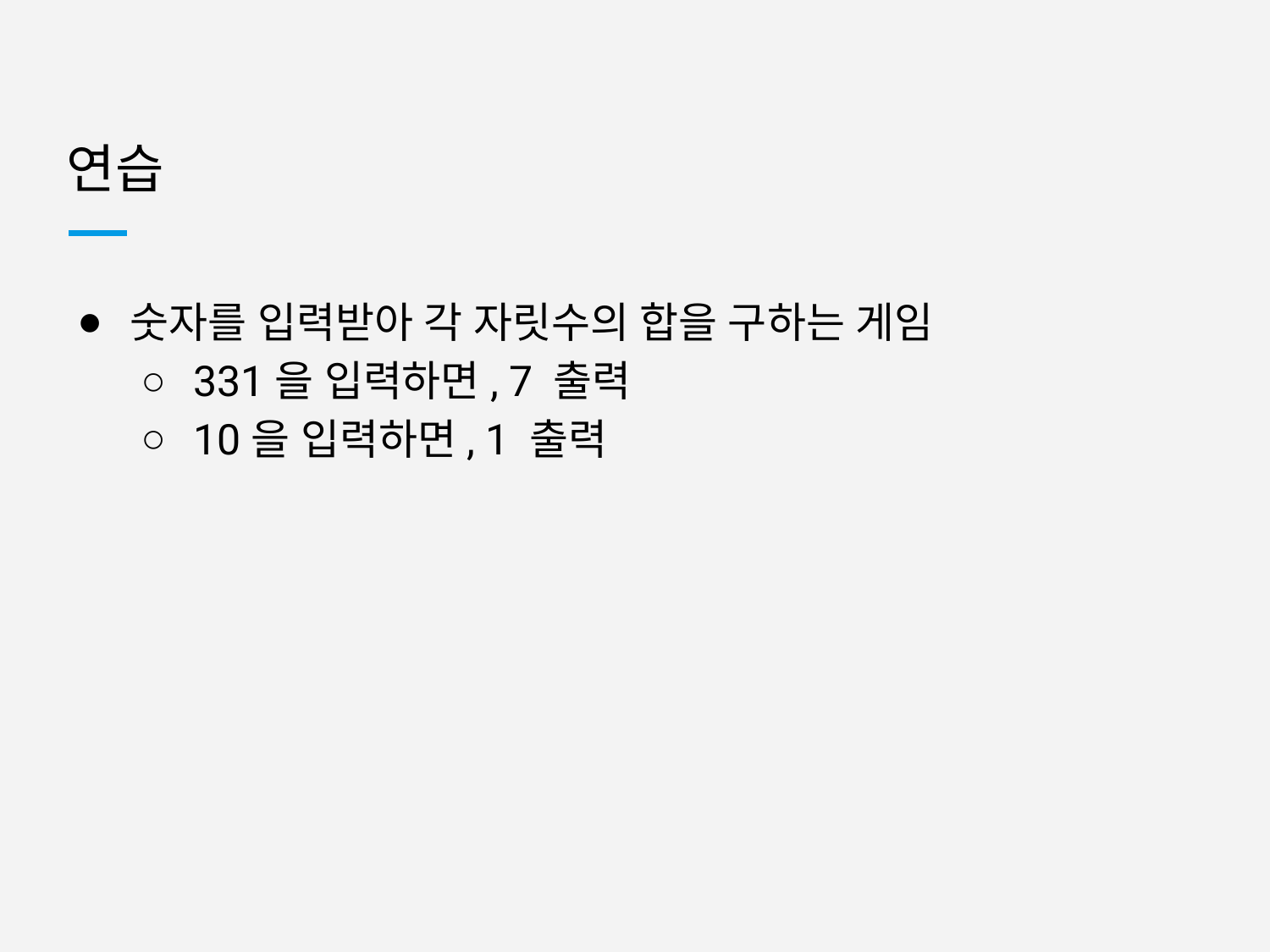

# 연습
숫자를 입력받아 각 자릿수의 합을 구하는 게임
331을 입력하면, 7 출력
10을 입력하면, 1 출력